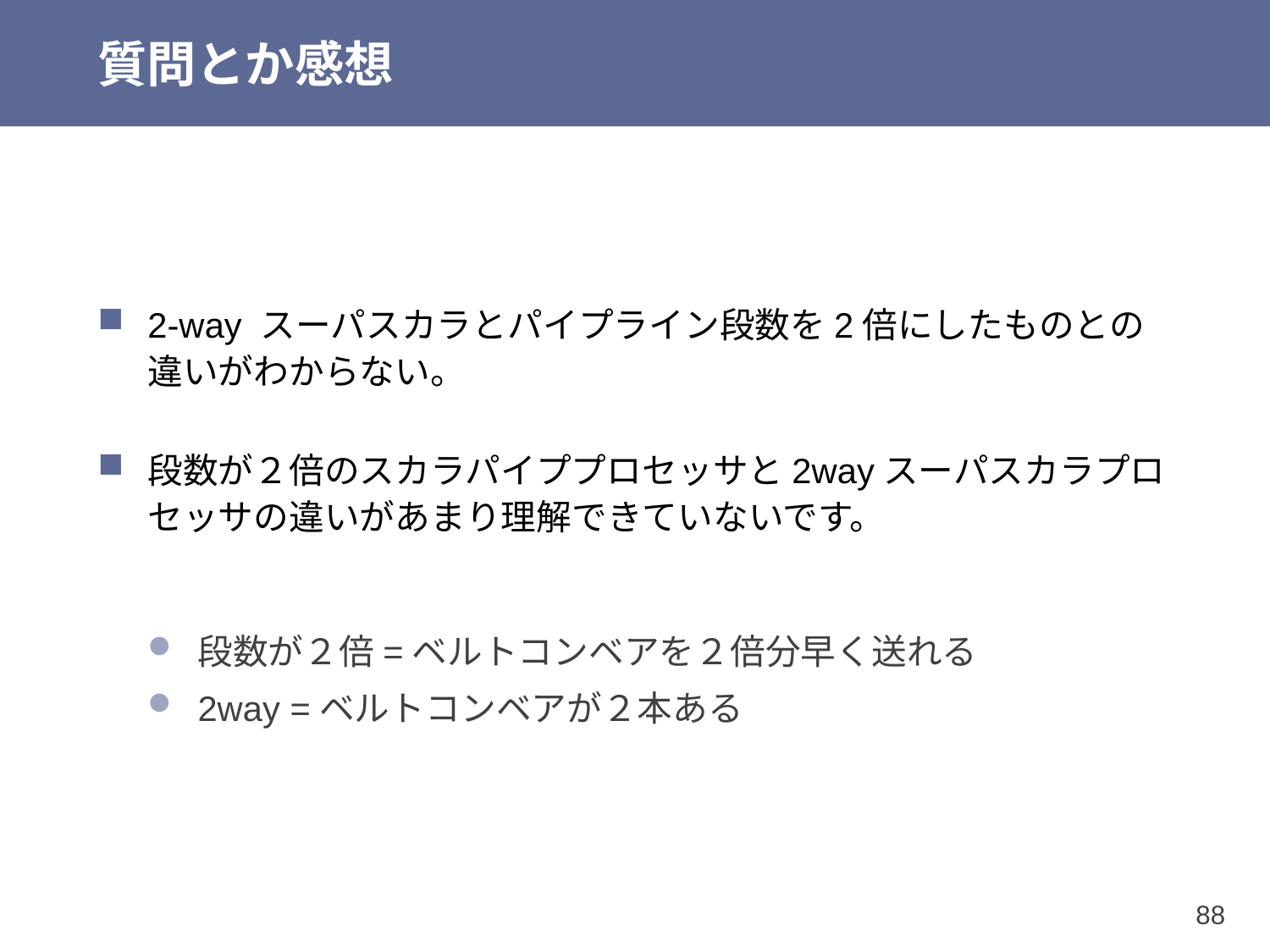

# 質問とか感想
2-way スーパスカラとパイプライン段数を2倍にしたものとの違いがわからない。
段数が２倍のスカラパイププロセッサと2wayスーパスカラプロセッサの違いがあまり理解できていないです。

段数が２倍=ベルトコンベアを２倍分早く送れる
2way =ベルトコンベアが２本ある